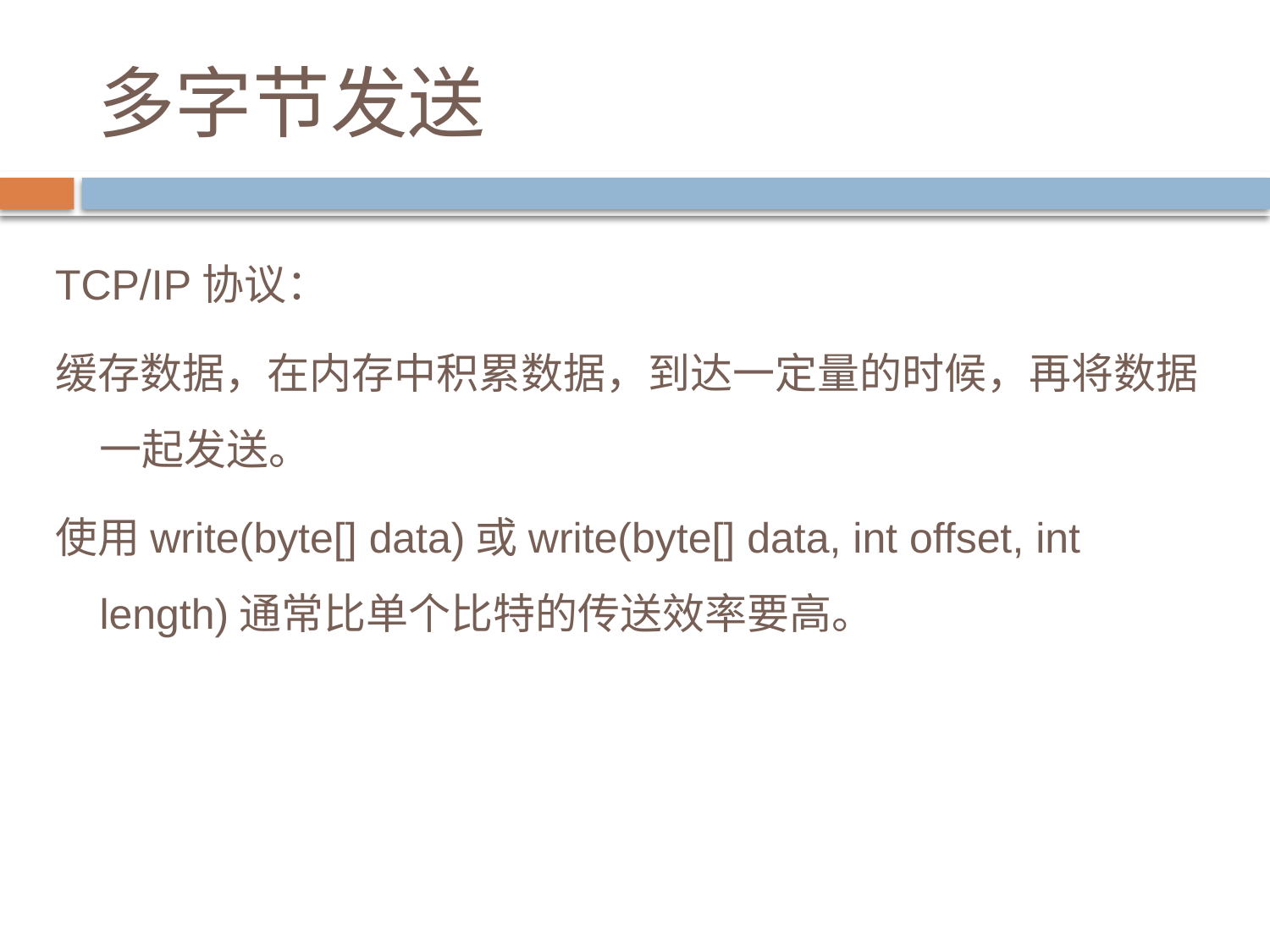

# 多字节发送
TCP/IP协议：
缓存数据，在内存中积累数据，到达一定量的时候，再将数据一起发送。
使用write(byte[] data)或write(byte[] data, int offset, int length)通常比单个比特的传送效率要高。